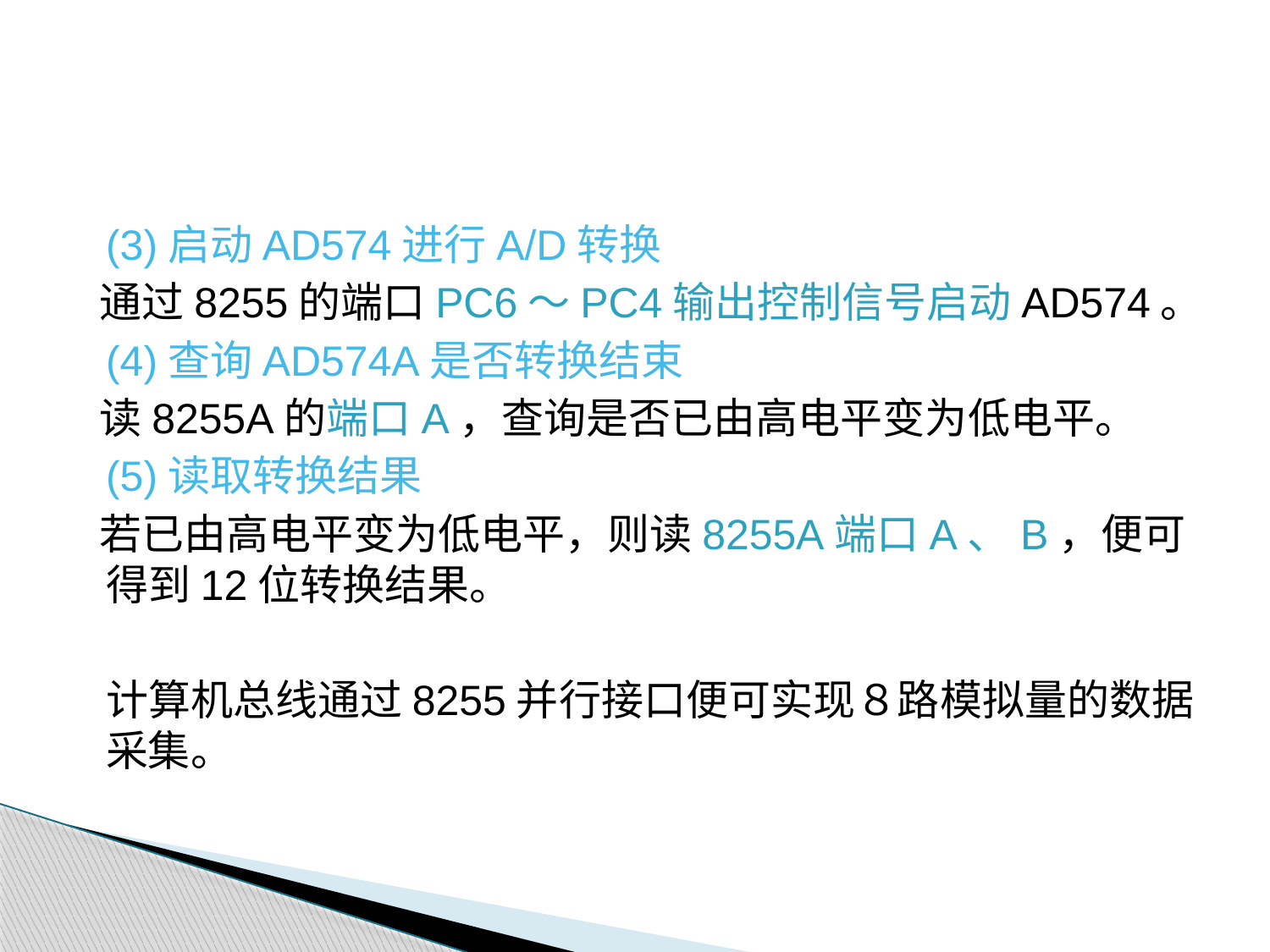

(3)启动AD574进行A/D转换
  通过8255的端口PC6～PC4输出控制信号启动AD574。
	(4)查询AD574A是否转换结束
  读8255A的端口A，查询是否已由高电平变为低电平。
	(5)读取转换结果
  若已由高电平变为低电平，则读8255A端口A、B，便可得到12位转换结果。

	计算机总线通过8255并行接口便可实现８路模拟量的数据采集。